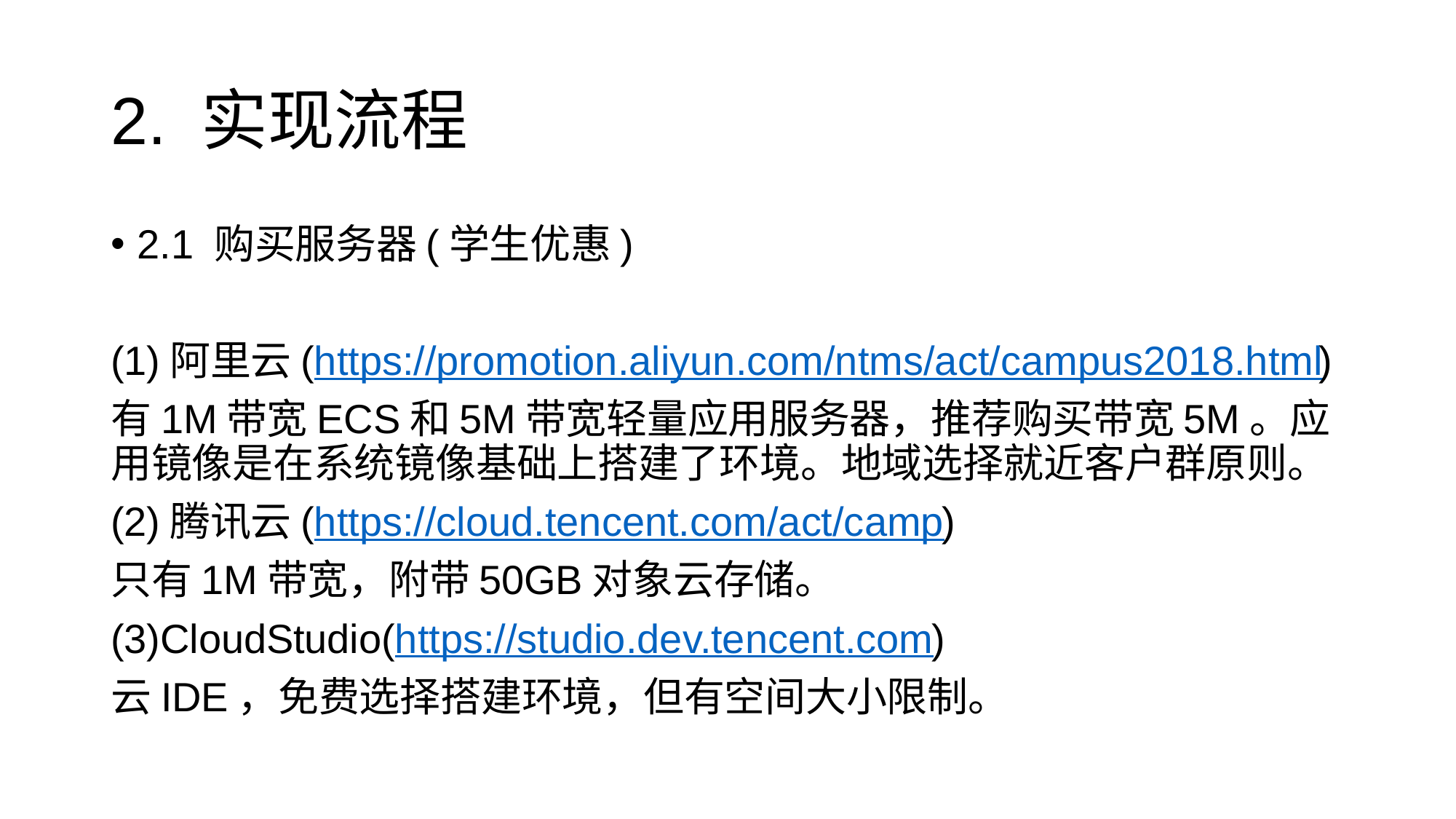

# 2. 实现流程
2.1 购买服务器(学生优惠)

(1)阿里云(https://promotion.aliyun.com/ntms/act/campus2018.html)
有1M带宽ECS和5M带宽轻量应用服务器，推荐购买带宽5M。应用镜像是在系统镜像基础上搭建了环境。地域选择就近客户群原则。
(2)腾讯云(https://cloud.tencent.com/act/camp)
只有1M带宽，附带50GB对象云存储。
(3)CloudStudio(https://studio.dev.tencent.com)
云IDE，免费选择搭建环境，但有空间大小限制。